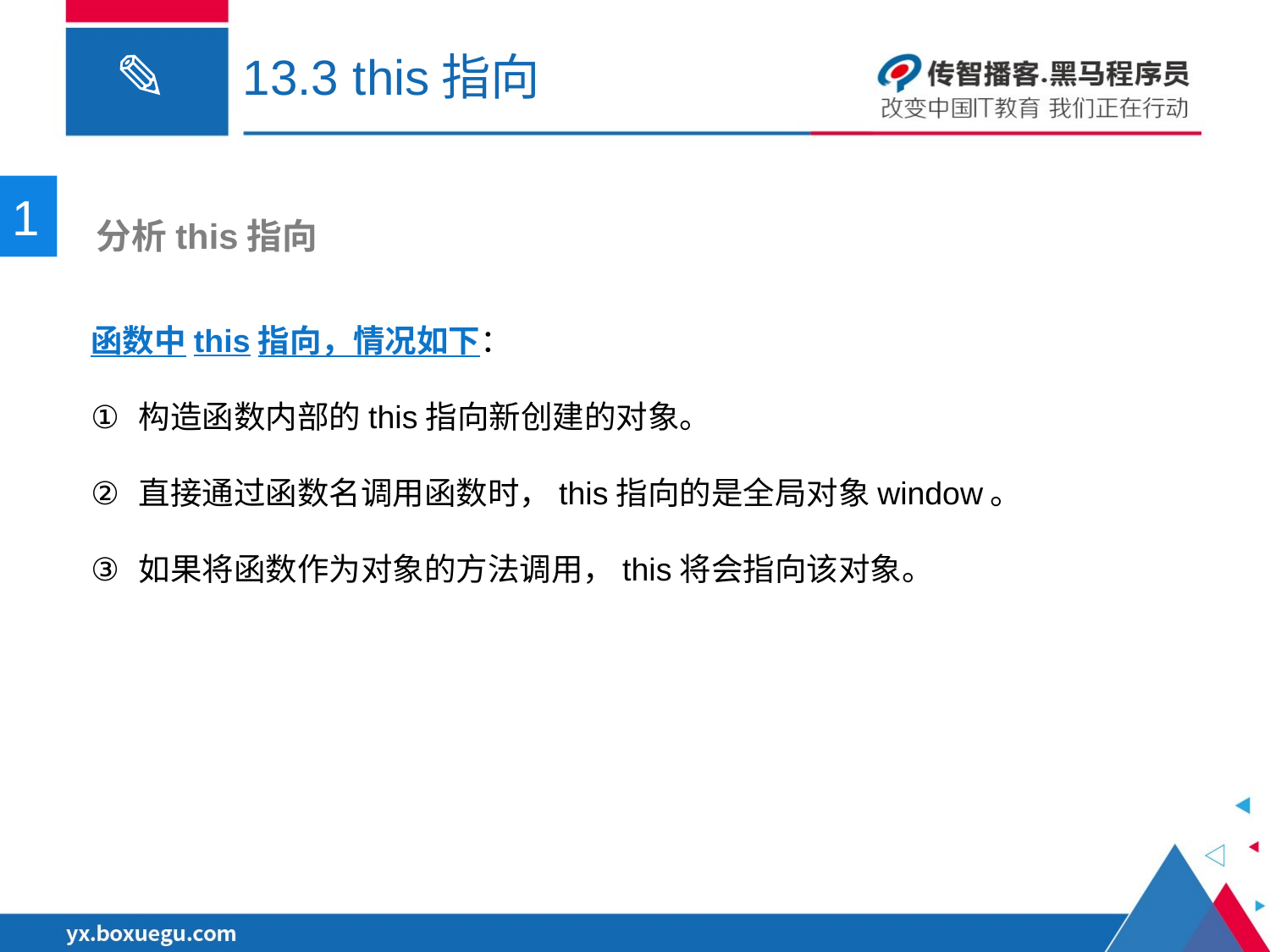

# 13.3 this指向

1
  分析this指向
函数中this指向，情况如下：
构造函数内部的this指向新创建的对象。
直接通过函数名调用函数时，this指向的是全局对象window。
如果将函数作为对象的方法调用，this将会指向该对象。